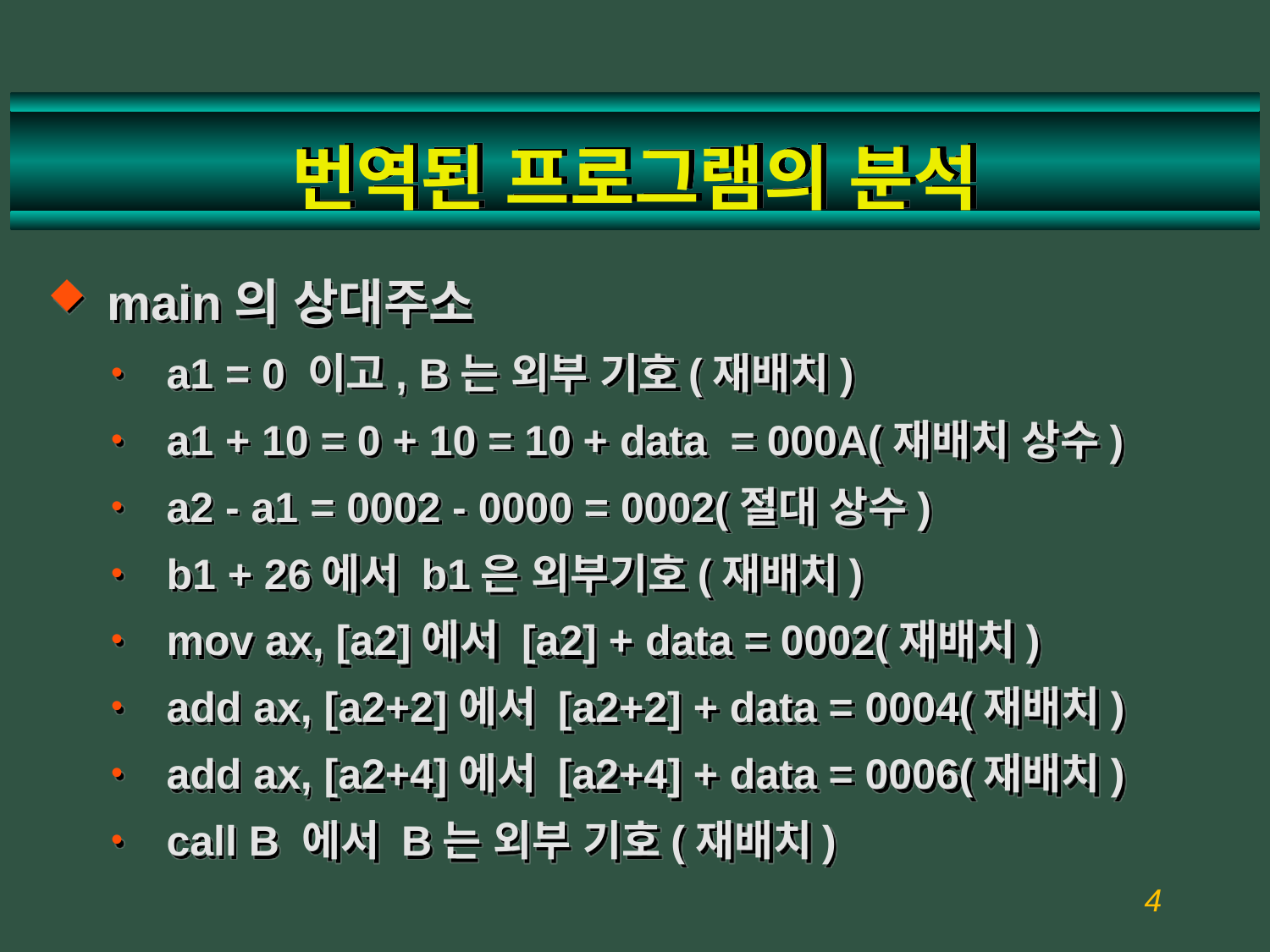

# 번역된 프로그램의 분석
main의 상대주소
a1 = 0 이고, B는 외부 기호(재배치)
a1 + 10 = 0 + 10 = 10 + data  = 000A(재배치 상수)
a2 - a1 = 0002 - 0000 = 0002(절대 상수)
b1 + 26에서 b1은 외부기호(재배치)
mov ax, [a2]에서 [a2] + data = 0002(재배치)
add ax, [a2+2]에서 [a2+2] + data = 0004(재배치)
add ax, [a2+4]에서 [a2+4] + data = 0006(재배치)
call B 에서 B는 외부 기호(재배치)
4